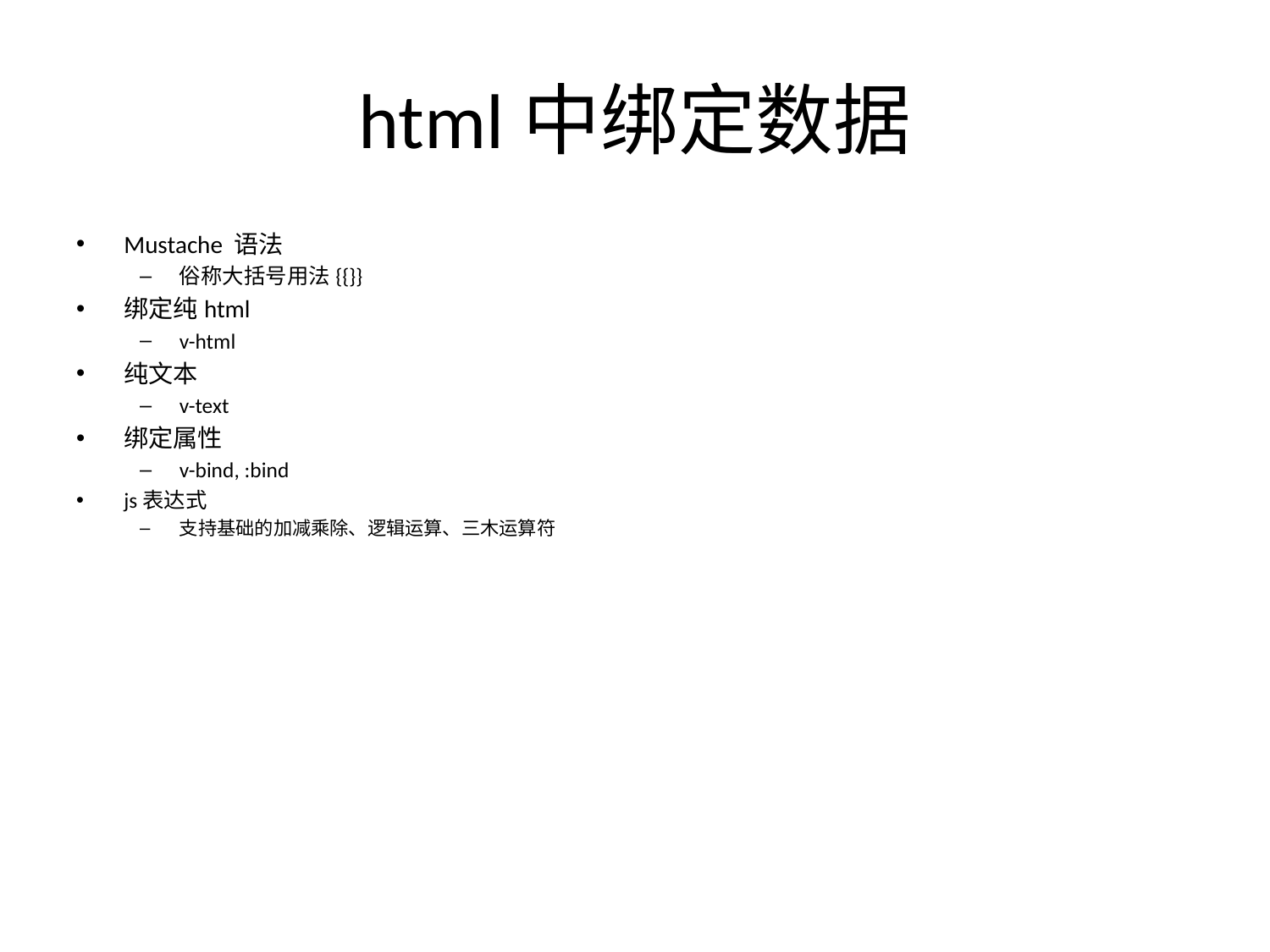

# html中绑定数据
Mustache 语法
俗称大括号用法{{}}
绑定纯html
v-html
纯文本
v-text
绑定属性
v-bind, :bind
js表达式
支持基础的加减乘除、逻辑运算、三木运算符